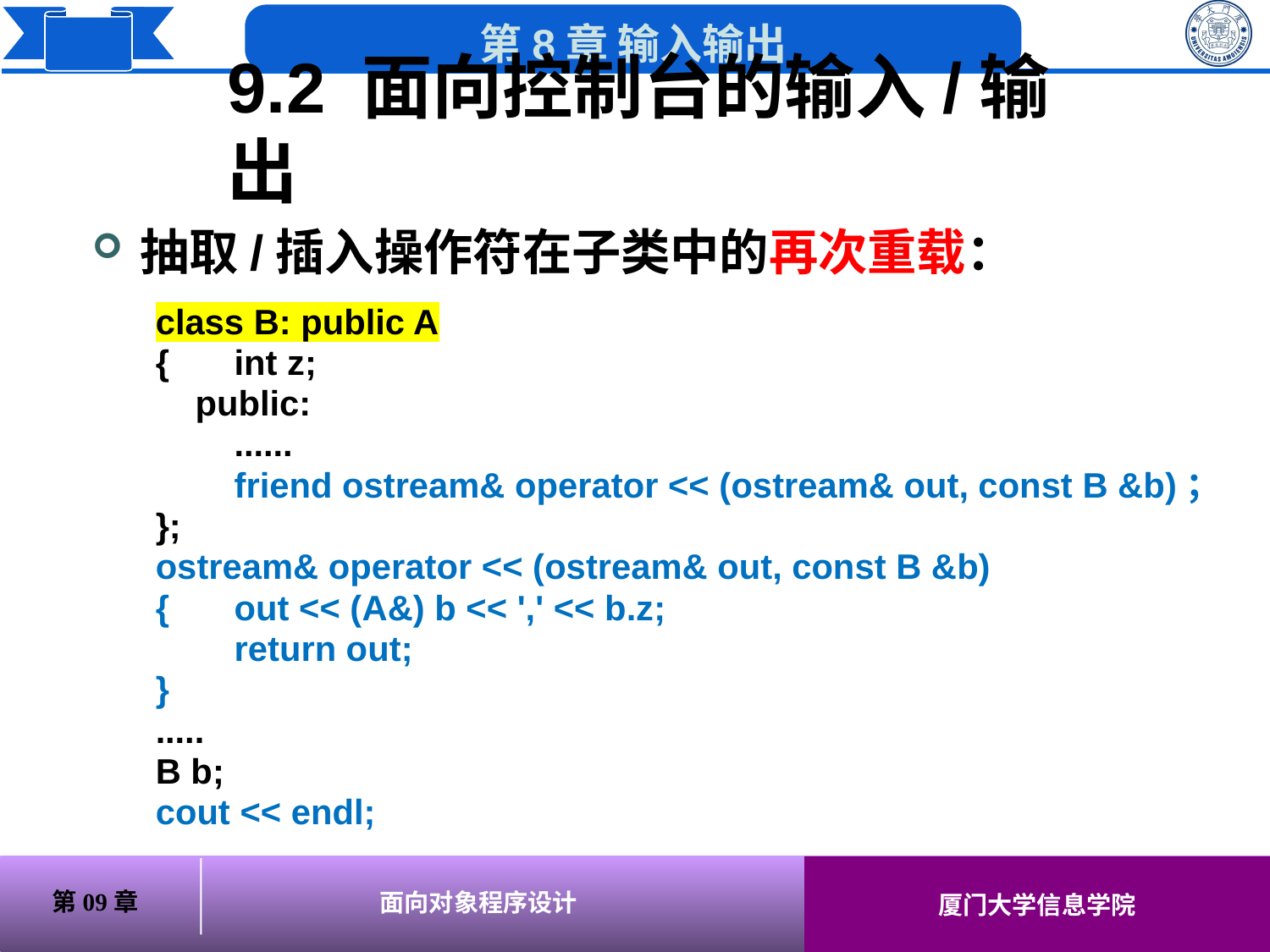

9.2 面向控制台的输入/输出
# 抽取/插入操作符在子类中的再次重载：

class B: public A
{	    int z;
	public:
	    ......
	    friend ostream& operator << (ostream& out, const B &b)；
};
ostream& operator << (ostream& out, const B &b)
{	    out << (A&) b << ',' << b.z;
	    return out;
}
.....
B b;
cout << endl;
33